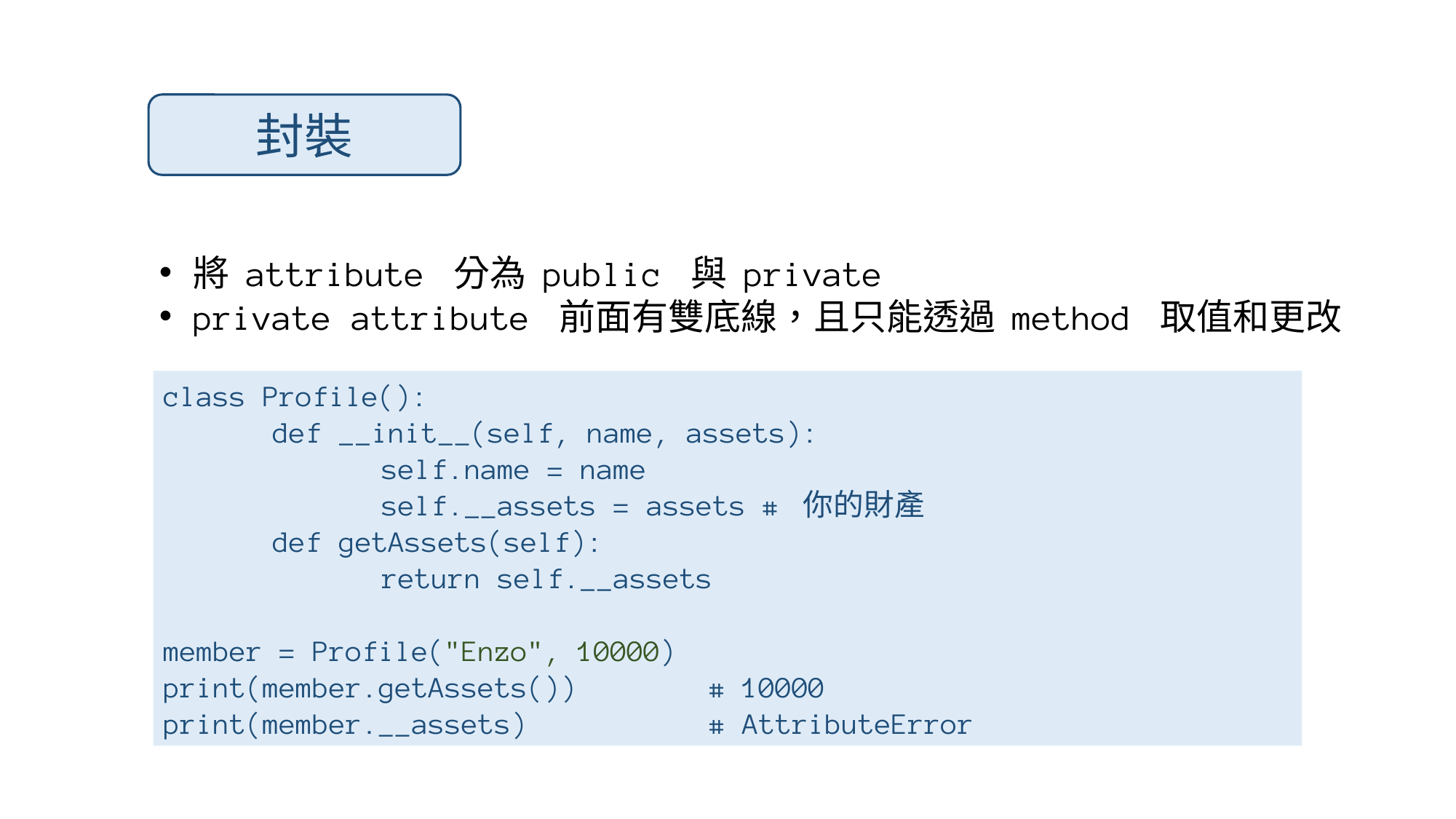

封裝
將 attribute 分為 public 與 private
private attribute 前面有雙底線，且只能透過 method 取值和更改
class Profile():
	def __init__(self, name, assets):
		self.name = name
		self.__assets = assets # 你的財產
	def getAssets(self):
		return self.__assets

member = Profile("Enzo", 10000)
print(member.getAssets())		# 10000
print(member.__assets)		# AttributeError